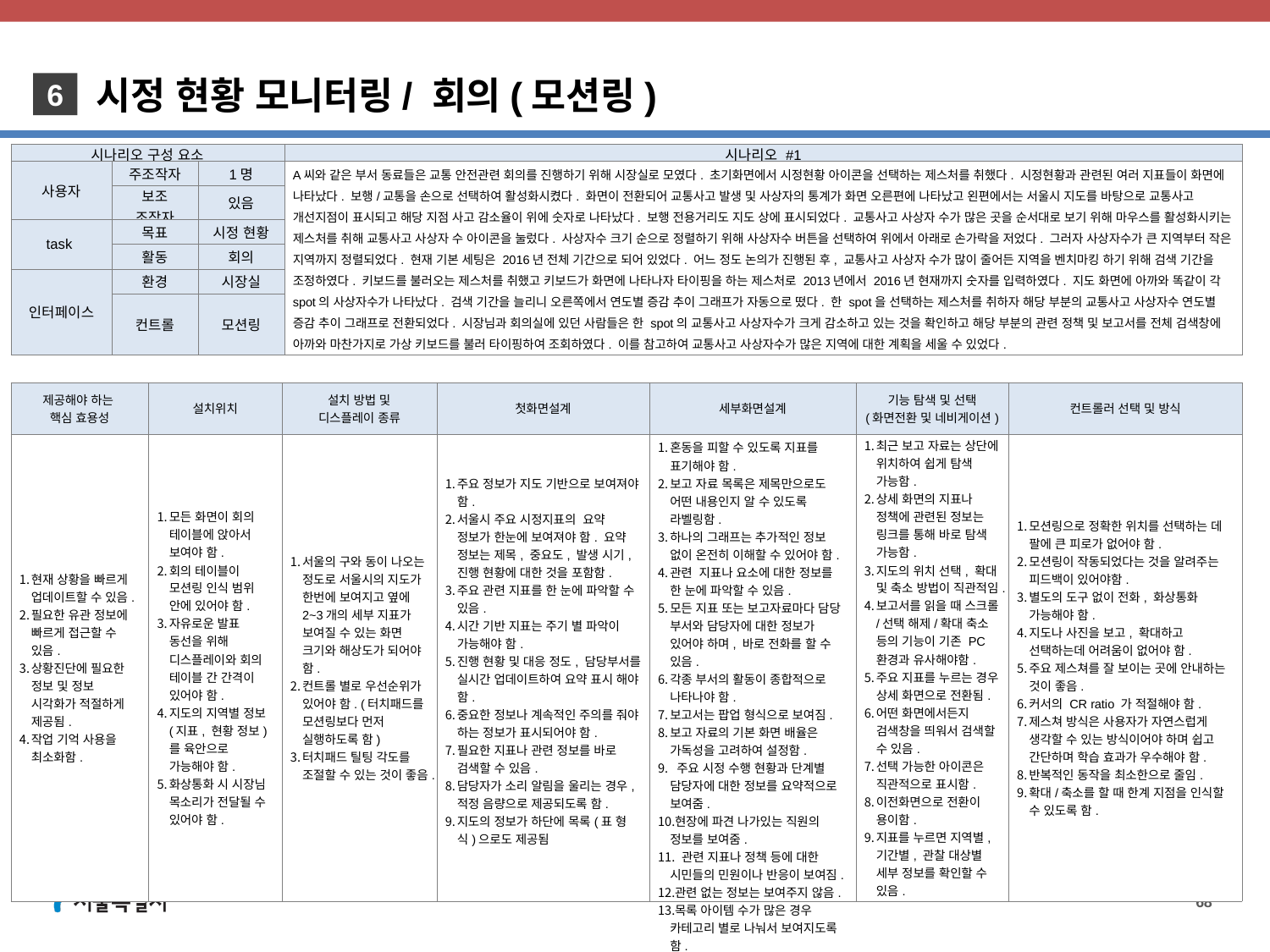

시정 현황 모니터링/ 회의(모션링)
6
| 시나리오 구성 요소 |  |  | 시나리오 #1 |
| --- | --- | --- | --- |
| 사용자 | 주조작자 | 1명 | A씨와 같은 부서 동료들은 교통 안전관련 회의를 진행하기 위해 시장실로 모였다. 초기화면에서 시정현황 아이콘을 선택하는 제스처를 취했다. 시정현황과 관련된 여러 지표들이 화면에 나타났다. 보행/교통을 손으로 선택하여 활성화시켰다. 화면이 전환되어 교통사고 발생 및 사상자의 통계가 화면 오른편에 나타났고 왼편에서는 서울시 지도를 바탕으로 교통사고 개선지점이 표시되고 해당 지점 사고 감소율이 위에 숫자로 나타났다. 보행 전용거리도 지도 상에 표시되었다. 교통사고 사상자 수가 많은 곳을 순서대로 보기 위해 마우스를 활성화시키는 제스처를 취해 교통사고 사상자 수 아이콘을 눌렀다. 사상자수 크기 순으로 정렬하기 위해 사상자수 버튼을 선택하여 위에서 아래로 손가락을 저었다. 그러자 사상자수가 큰 지역부터 작은 지역까지 정렬되었다. 현재 기본 세팅은 2016년 전체 기간으로 되어 있었다. 어느 정도 논의가 진행된 후, 교통사고 사상자 수가 많이 줄어든 지역을 벤치마킹 하기 위해 검색 기간을 조정하였다. 키보드를 불러오는 제스처를 취했고 키보드가 화면에 나타나자 타이핑을 하는 제스처로 2013년에서 2016년 현재까지 숫자를 입력하였다. 지도 화면에 아까와 똑같이 각 spot의 사상자수가 나타났다. 검색 기간을 늘리니 오른쪽에서 연도별 증감 추이 그래프가 자동으로 떴다. 한 spot을 선택하는 제스처를 취하자 해당 부분의 교통사고 사상자수 연도별 증감 추이 그래프로 전환되었다. 시장님과 회의실에 있던 사람들은 한 spot의 교통사고 사상자수가 크게 감소하고 있는 것을 확인하고 해당 부분의 관련 정책 및 보고서를 전체 검색창에 아까와 마찬가지로 가상 키보드를 불러 타이핑하여 조회하였다. 이를 참고하여 교통사고 사상자수가 많은 지역에 대한 계획을 세울 수 있었다. |
|  | 보조 조작자 | 있음 |  |
| task | 목표 | 시정 현황 |  |
|  | 활동 | 회의 |  |
| 인터페이스 | 환경 | 시장실 |  |
|  | 컨트롤 | 모션링 |  |
| 제공해야 하는 핵심 효용성 | 설치위치 | 설치 방법 및 디스플레이 종류 | 첫화면설계 | 세부화면설계 | 기능 탐색 및 선택 (화면전환 및 네비게이션) | 컨트롤러 선택 및 방식 |
| --- | --- | --- | --- | --- | --- | --- |
| 현재 상황을 빠르게 업데이트할 수 있음. 필요한 유관 정보에 빠르게 접근할 수 있음. 상황진단에 필요한 정보 및 정보 시각화가 적절하게 제공됨. 작업 기억 사용을 최소화함. | 모든 화면이 회의 테이블에 앉아서 보여야 함. 회의 테이블이 모션링 인식 범위 안에 있어야 함. 자유로운 발표 동선을 위해 디스플레이와 회의 테이블 간 간격이 있어야 함. 지도의 지역별 정보(지표, 현황 정보)를 육안으로 가능해야 함. 화상통화 시 시장님 목소리가 전달될 수 있어야 함. | 서울의 구와 동이 나오는 정도로 서울시의 지도가 한번에 보여지고 옆에 2~3개의 세부 지표가 보여질 수 있는 화면 크기와 해상도가 되어야 함. 컨트롤 별로 우선순위가 있어야 함. (터치패드를 모션링보다 먼저 실행하도록 함) 터치패드 틸팅 각도를 조절할 수 있는 것이 좋음. | 주요 정보가 지도 기반으로 보여져야 함. 서울시 주요 시정지표의 요약 정보가 한눈에 보여져야 함. 요약 정보는 제목, 중요도, 발생 시기, 진행 현황에 대한 것을 포함함. 주요 관련 지표를 한 눈에 파악할 수 있음. 시간 기반 지표는 주기 별 파악이 가능해야 함. 진행 현황 및 대응 정도, 담당부서를 실시간 업데이트하여 요약 표시 해야 함. 중요한 정보나 계속적인 주의를 줘야 하는 정보가 표시되어야 함. 필요한 지표나 관련 정보를 바로 검색할 수 있음. 담당자가 소리 알림을 울리는 경우, 적정 음량으로 제공되도록 함. 지도의 정보가 하단에 목록(표 형식)으로도 제공됨 | 혼동을 피할 수 있도록 지표를 표기해야 함. 보고 자료 목록은 제목만으로도 어떤 내용인지 알 수 있도록 라벨링함. 하나의 그래프는 추가적인 정보 없이 온전히 이해할 수 있어야 함. 관련 지표나 요소에 대한 정보를 한 눈에 파악할 수 있음. 모든 지표 또는 보고자료마다 담당 부서와 담당자에 대한 정보가 있어야 하며, 바로 전화를 할 수 있음. 각종 부서의 활동이 종합적으로 나타나야 함. 보고서는 팝업 형식으로 보여짐. 보고 자료의 기본 화면 배율은 가독성을 고려하여 설정함. 주요 시정 수행 현황과 단계별 담당자에 대한 정보를 요약적으로 보여줌. 현장에 파견 나가있는 직원의 정보를 보여줌. 관련 지표나 정책 등에 대한 시민들의 민원이나 반응이 보여짐. 관련 없는 정보는 보여주지 않음. 목록 아이템 수가 많은 경우 카테고리 별로 나눠서 보여지도록 함. 카테고리 분류 시 직관적인 분류 체계를 사용함 | 최근 보고 자료는 상단에 위치하여 쉽게 탐색 가능함. 상세 화면의 지표나 정책에 관련된 정보는 링크를 통해 바로 탐색 가능함. 지도의 위치 선택, 확대 및 축소 방법이 직관적임. 보고서를 읽을 때 스크롤/선택 해제/확대 축소 등의 기능이 기존 PC 환경과 유사해야함. 주요 지표를 누르는 경우 상세 화면으로 전환됨. 어떤 화면에서든지 검색창을 띄워서 검색할 수 있음. 선택 가능한 아이콘은 직관적으로 표시함. 이전화면으로 전환이 용이함. 지표를 누르면 지역별, 기간별, 관찰 대상별 세부 정보를 확인할 수 있음. | 모션링으로 정확한 위치를 선택하는 데 팔에 큰 피로가 없어야 함. 모션링이 작동되었다는 것을 알려주는 피드백이 있어야함. 별도의 도구 없이 전화, 화상통화 가능해야 함. 지도나 사진을 보고, 확대하고 선택하는데 어려움이 없어야 함. 주요 제스쳐를 잘 보이는 곳에 안내하는 것이 좋음. 커서의 CR ratio 가 적절해야 함. 제스쳐 방식은 사용자가 자연스럽게 생각할 수 있는 방식이어야 하며 쉽고 간단하며 학습 효과가 우수해야 함. 반복적인 동작을 최소한으로 줄임. 확대/축소를 할 때 한계 지점을 인식할 수 있도록 함. |